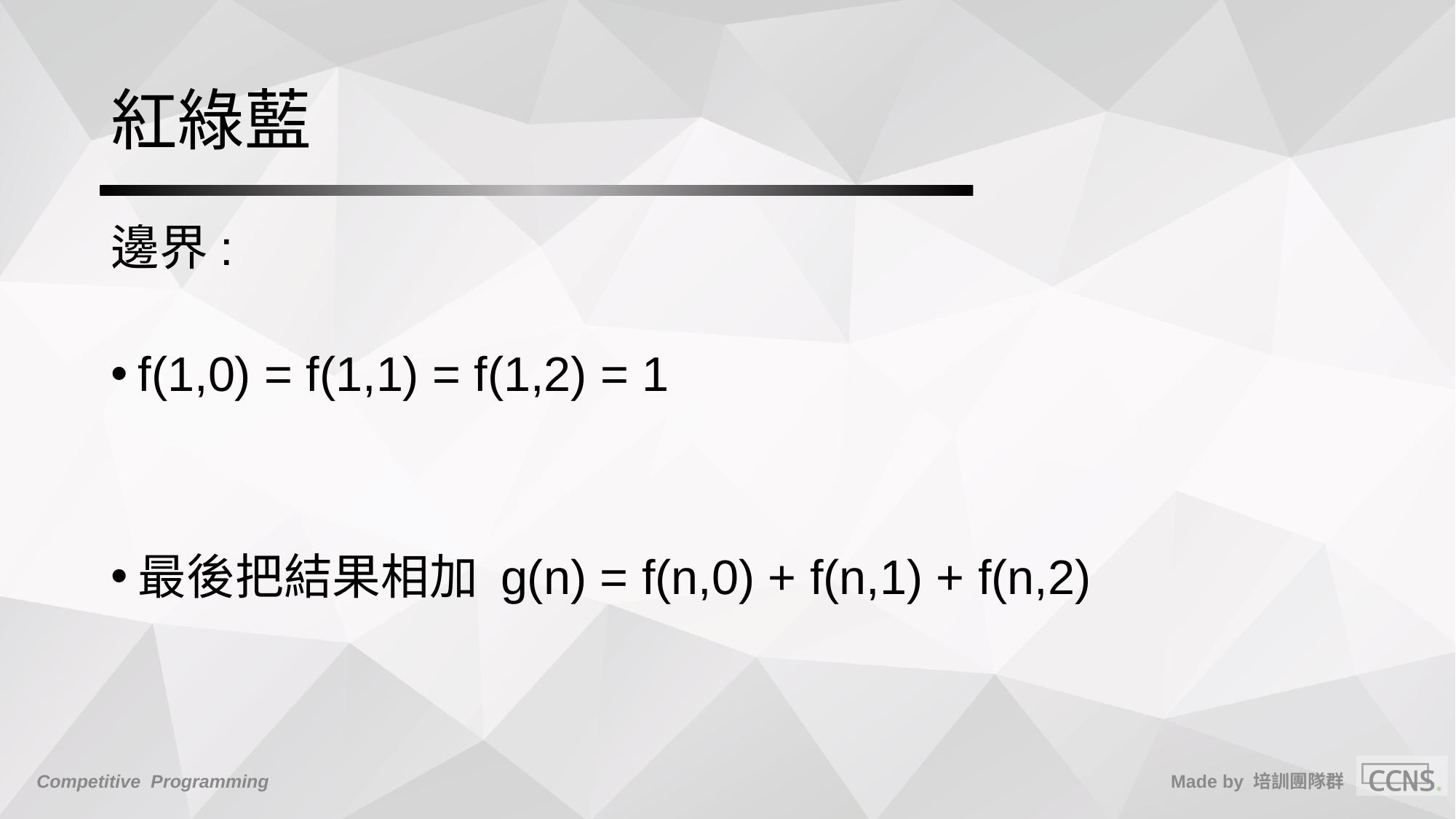

# 紅綠藍
邊界:
f(1,0) = f(1,1) = f(1,2) = 1

最後把結果相加 g(n) = f(n,0) + f(n,1) + f(n,2)